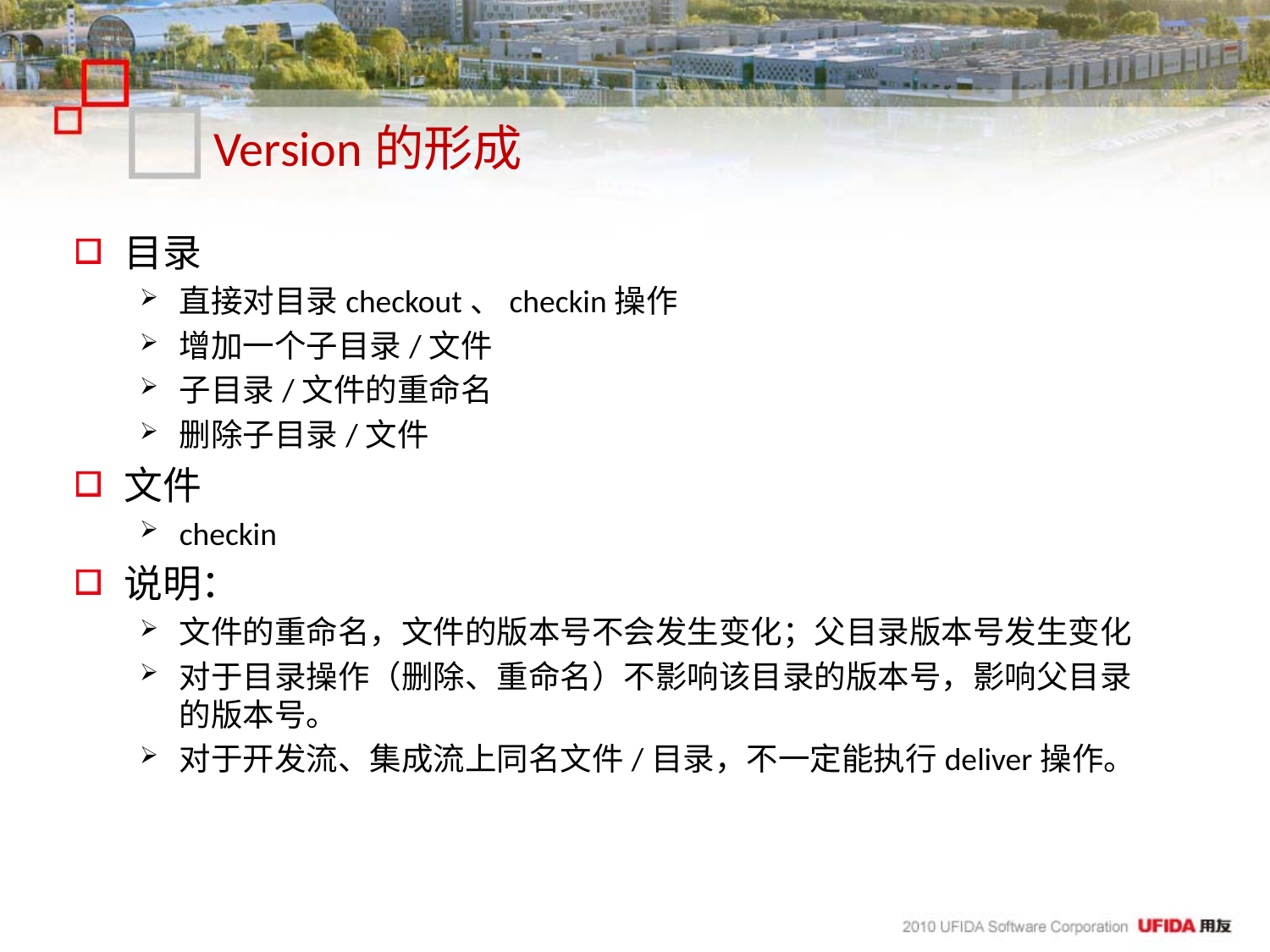

# Version的形成
目录
直接对目录checkout、checkin操作
增加一个子目录/文件
子目录/文件的重命名
删除子目录/文件
文件
checkin
说明：
文件的重命名，文件的版本号不会发生变化；父目录版本号发生变化
对于目录操作（删除、重命名）不影响该目录的版本号，影响父目录的版本号。
对于开发流、集成流上同名文件/目录，不一定能执行deliver操作。